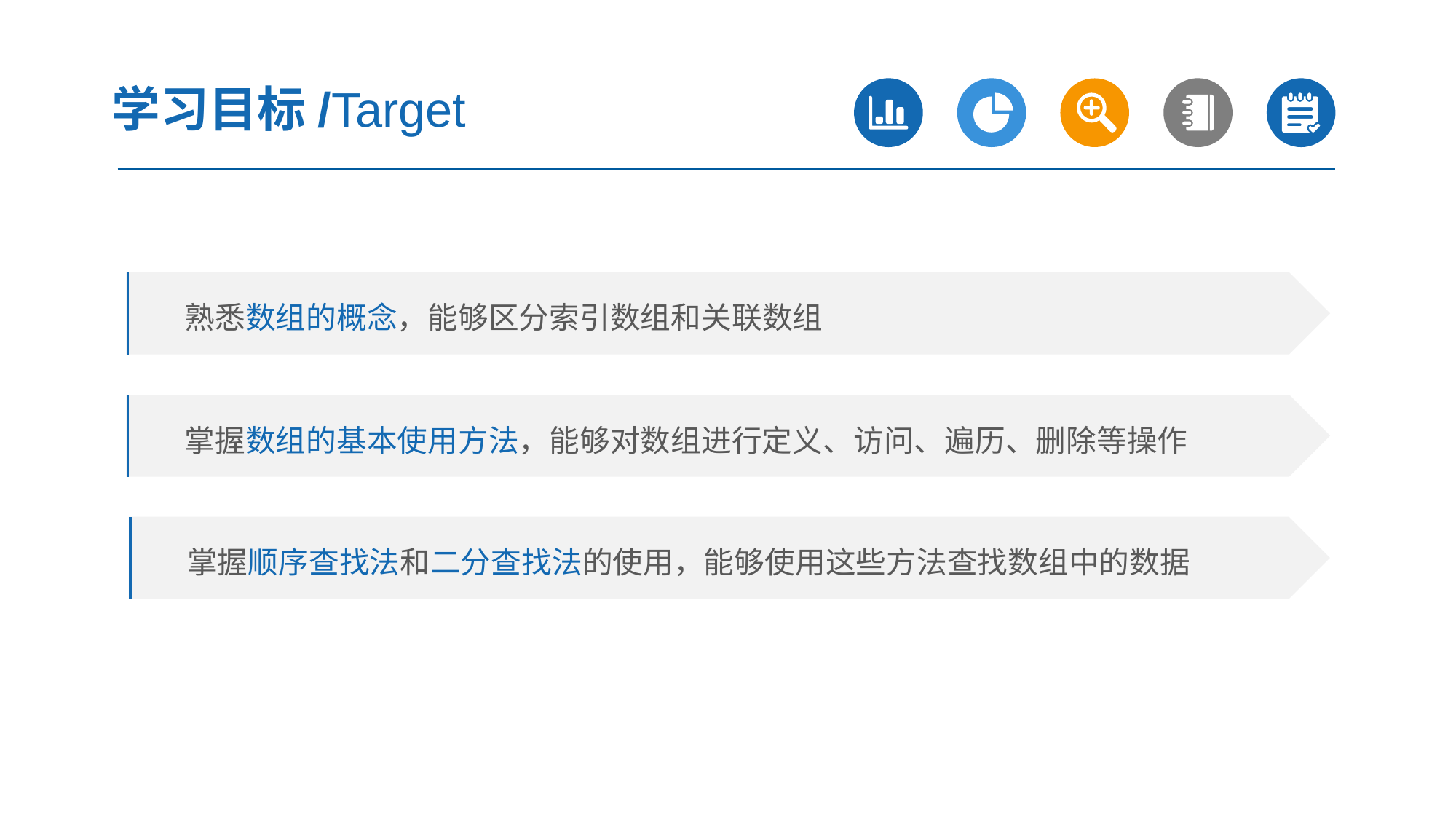

学习目标/Target
      熟悉数组的概念，能够区分索引数组和关联数组

      掌握数组的基本使用方法，能够对数组进行定义、访问、遍历、删除等操作

      掌握顺序查找法和二分查找法的使用，能够使用这些方法查找数组中的数据